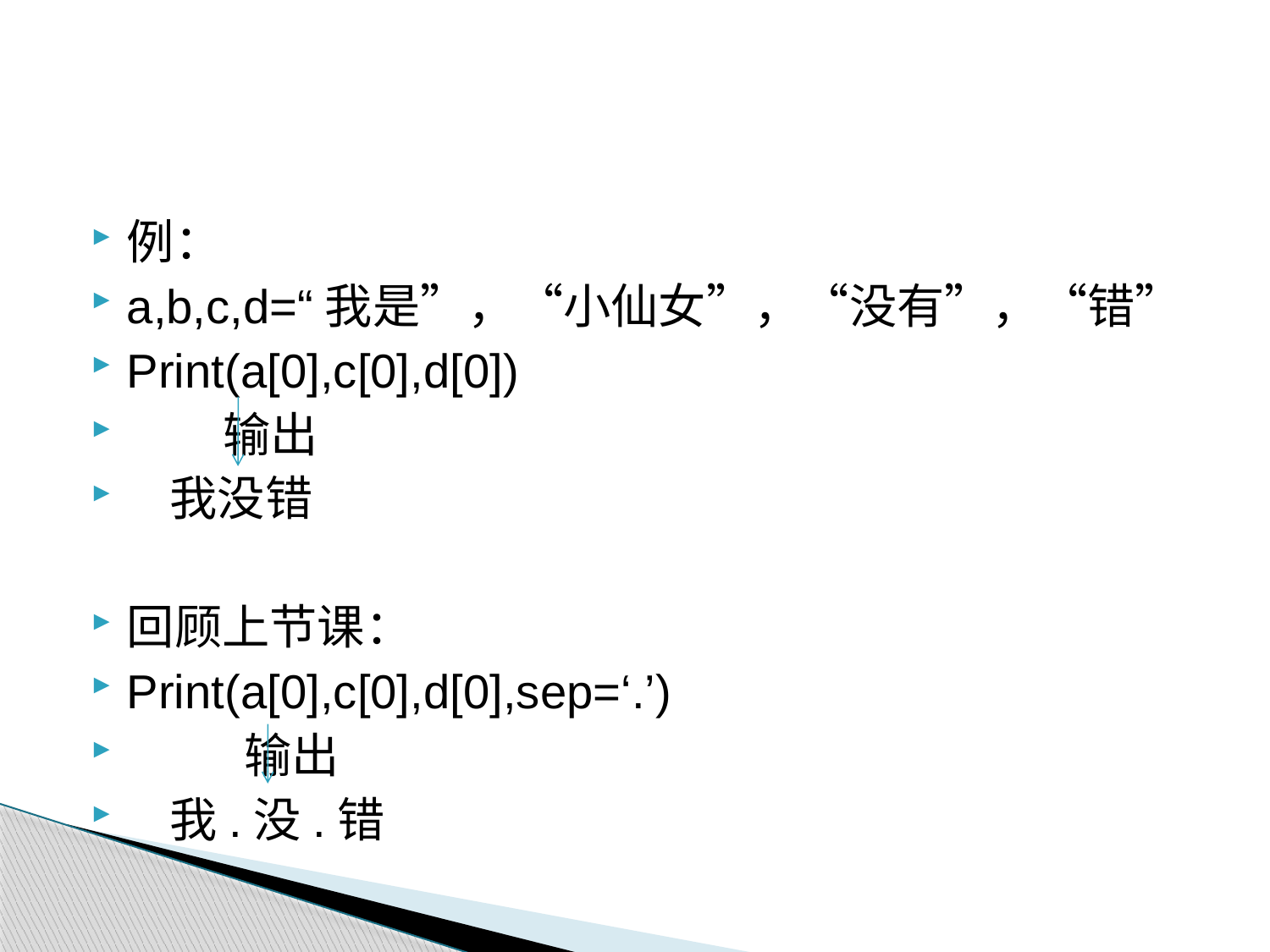

#
例：
a,b,c,d=“我是”，“小仙女”，“没有”，“错”
Print(a[0],c[0],d[0])
        输出
   我没错

回顾上节课：
Print(a[0],c[0],d[0],sep=‘.’)
          输出
   我.没.错